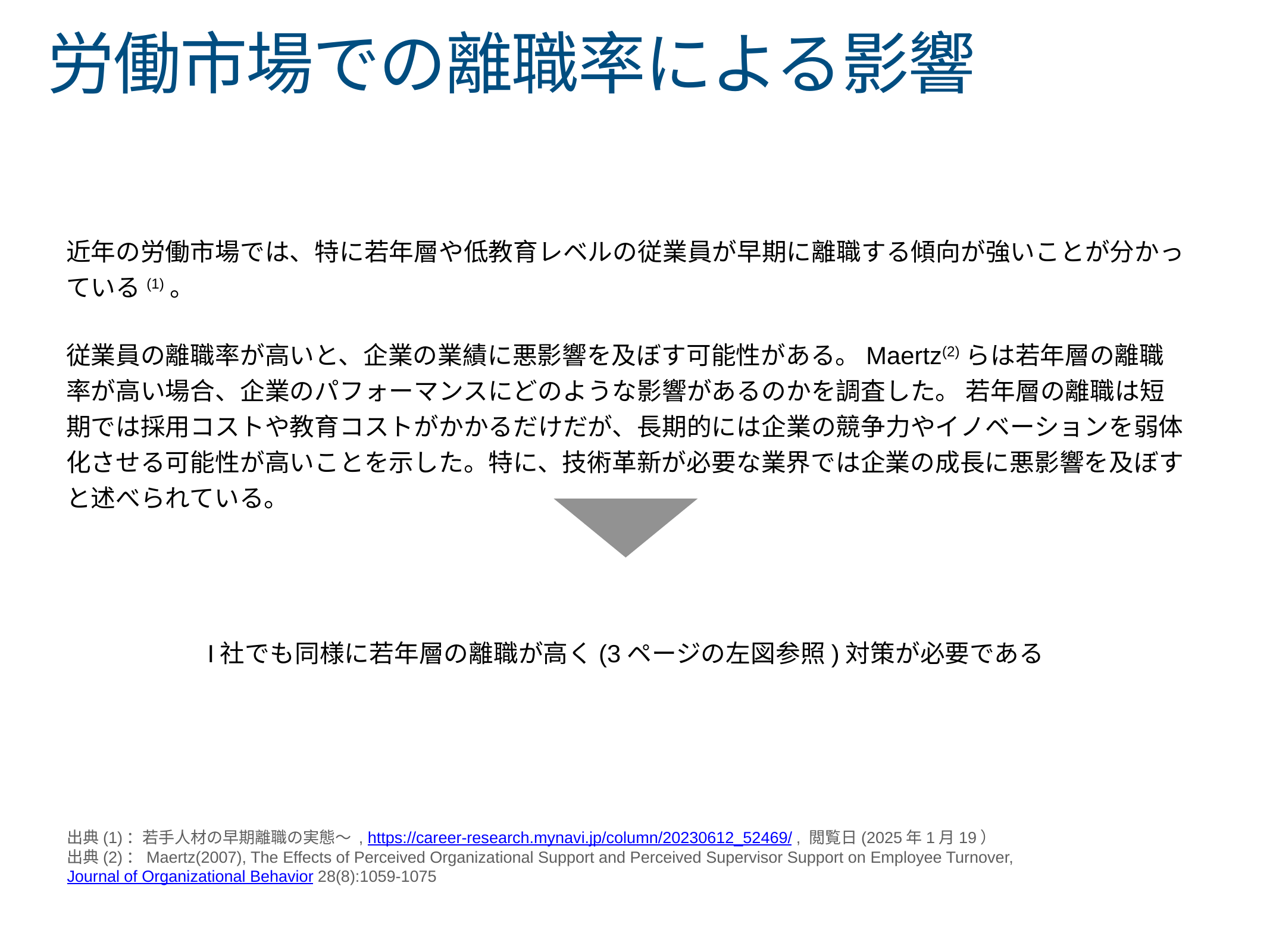

# 労働市場での離職率による影響
近年の労働市場では、特に若年層や低教育レベルの従業員が早期に離職する傾向が強いことが分かっている(1)。

従業員の離職率が高いと、企業の業績に悪影響を及ぼす可能性がある。Maertz(2)らは若年層の離職率が高い場合、企業のパフォーマンスにどのような影響があるのかを調査した。 若年層の離職は短期では採用コストや教育コストがかかるだけだが、長期的には企業の競争力やイノベーションを弱体化させる可能性が高いことを示した。特に、技術革新が必要な業界では企業の成長に悪影響を及ぼすと述べられている。

I社でも同様に若年層の離職が高く(3ページの左図参照)対策が必要である
出典(1)：若手人材の早期離職の実態～ , https://career-research.mynavi.jp/column/20230612_52469/ , 閲覧日(2025年1月19）
出典(2)：Maertz(2007), The Effects of Perceived Organizational Support and Perceived Supervisor Support on Employee Turnover, 	Journal of Organizational Behavior 28(8):1059-1075